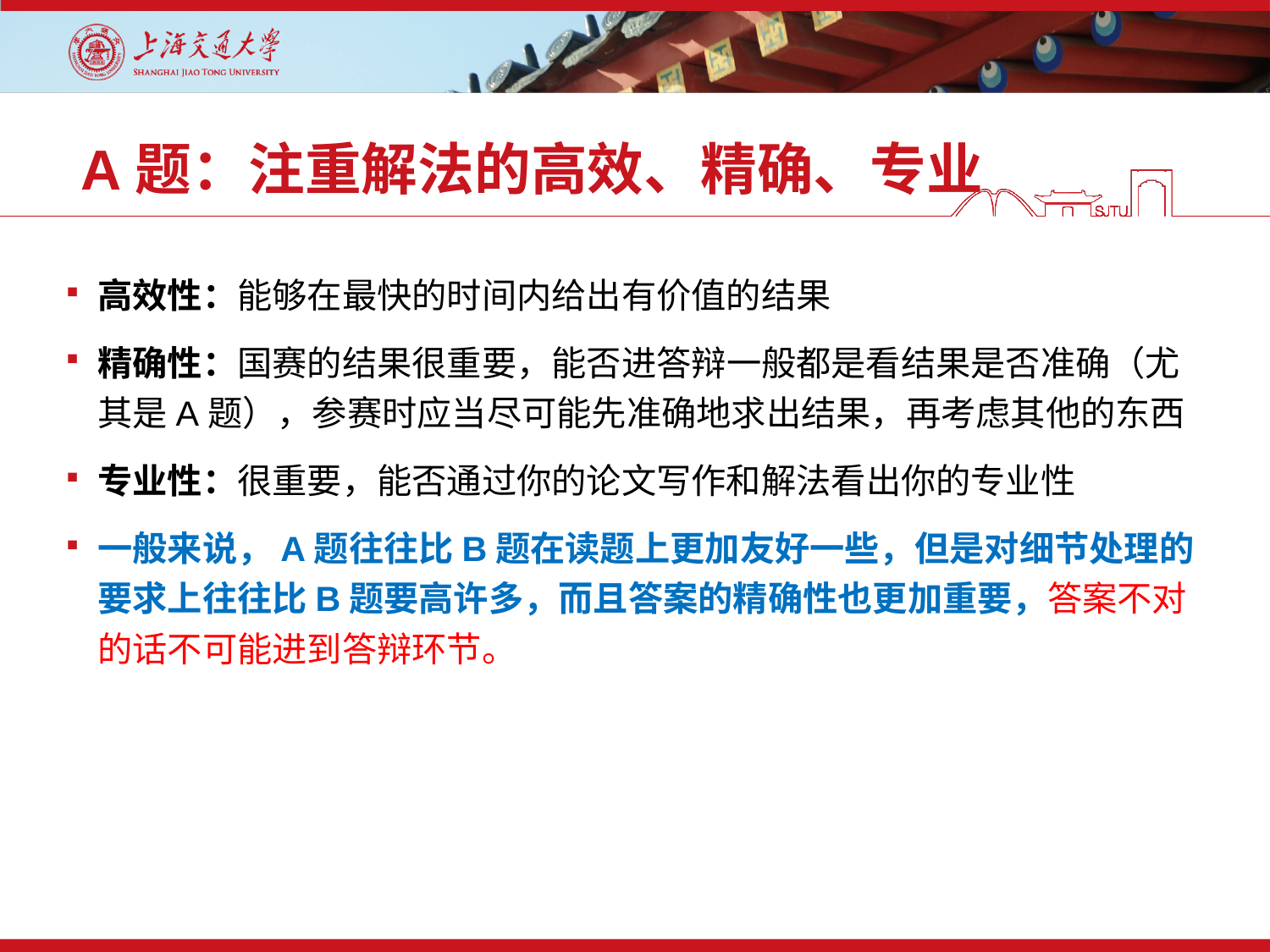

# A题：注重解法的高效、精确、专业
高效性：能够在最快的时间内给出有价值的结果
精确性：国赛的结果很重要，能否进答辩一般都是看结果是否准确（尤其是A题），参赛时应当尽可能先准确地求出结果，再考虑其他的东西
专业性：很重要，能否通过你的论文写作和解法看出你的专业性
一般来说，A题往往比B题在读题上更加友好一些，但是对细节处理的要求上往往比B题要高许多，而且答案的精确性也更加重要，答案不对的话不可能进到答辩环节。